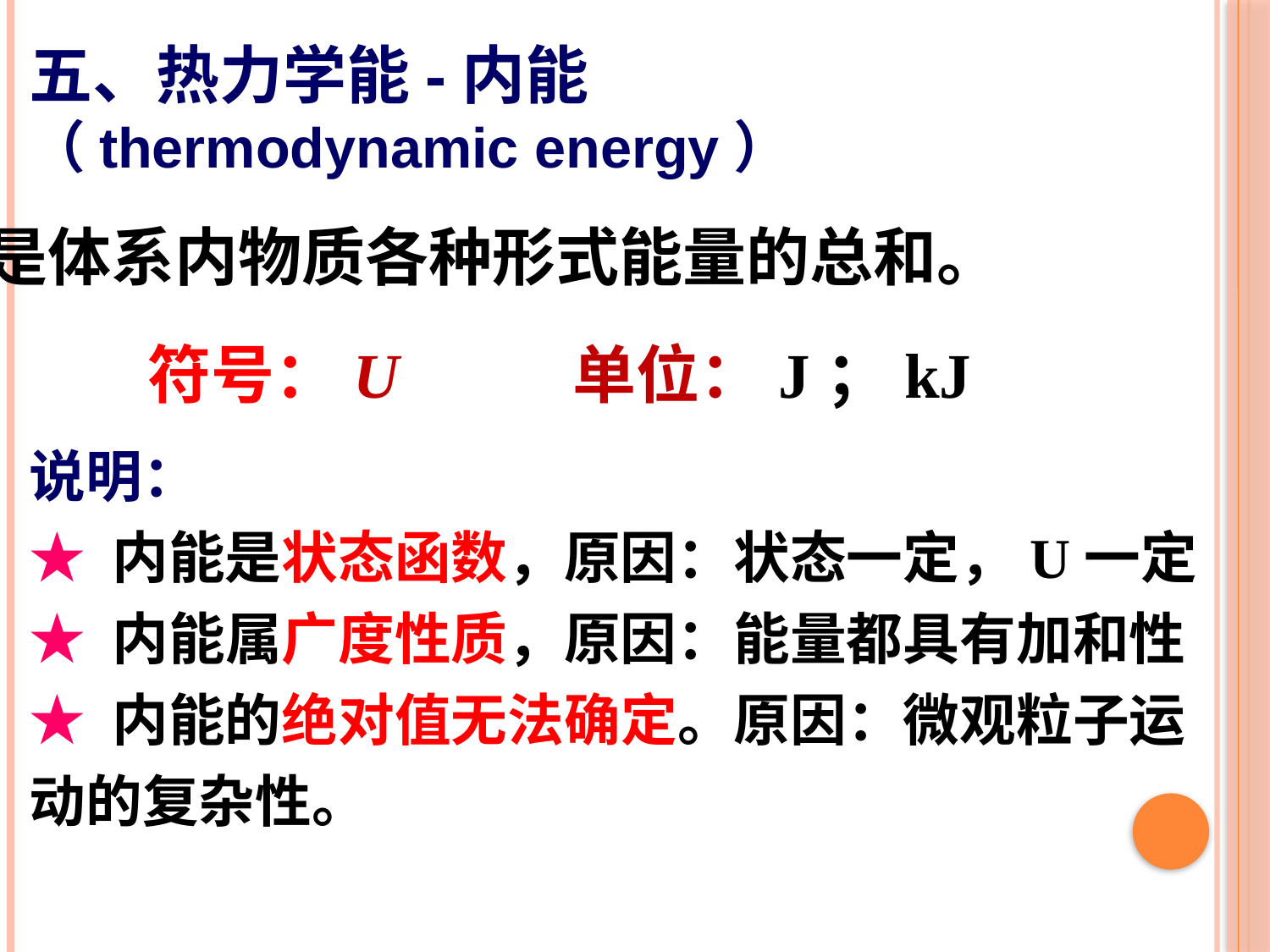

五、热力学能-内能
（thermodynamic energy）
     是体系内物质各种形式能量的总和。
符号：U          单位：J；kJ
说明：
★ 内能是状态函数，原因：状态一定，U一定
★ 内能属广度性质，原因：能量都具有加和性
★ 内能的绝对值无法确定。原因：微观粒子运动的复杂性。
46